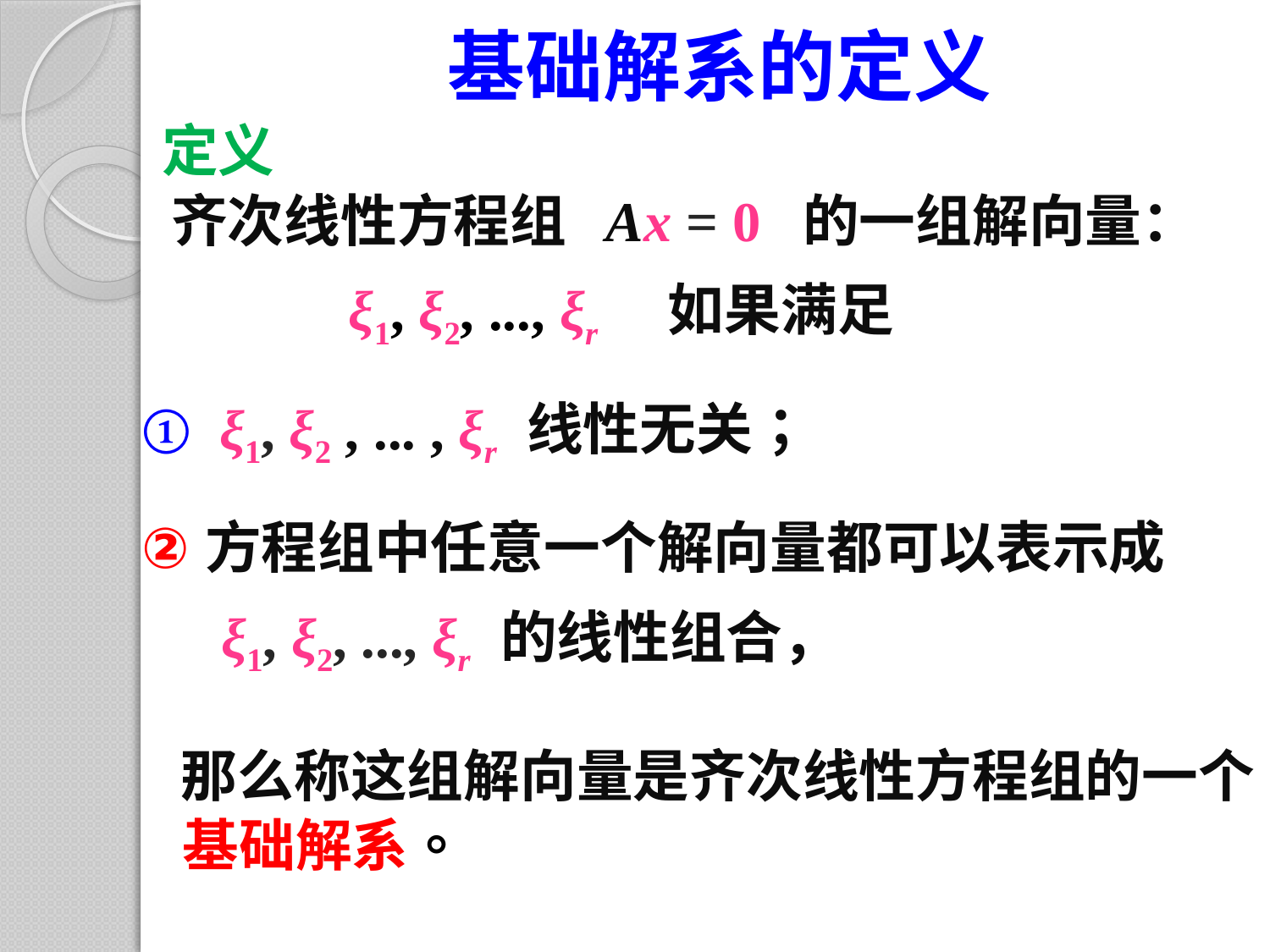

# 基础解系的定义
定义
齐次线性方程组  Ax = 0  的一组解向量：
ξ1, ξ2, ..., ξr    如果满足
①  ξ1, ξ2 , ... , ξr  线性无关；
方程组中任意一个解向量都可以表示成
ξ1, ξ2, ..., ξr  的线性组合，
那么称这组解向量是齐次线性方程组的一个
基础解系。